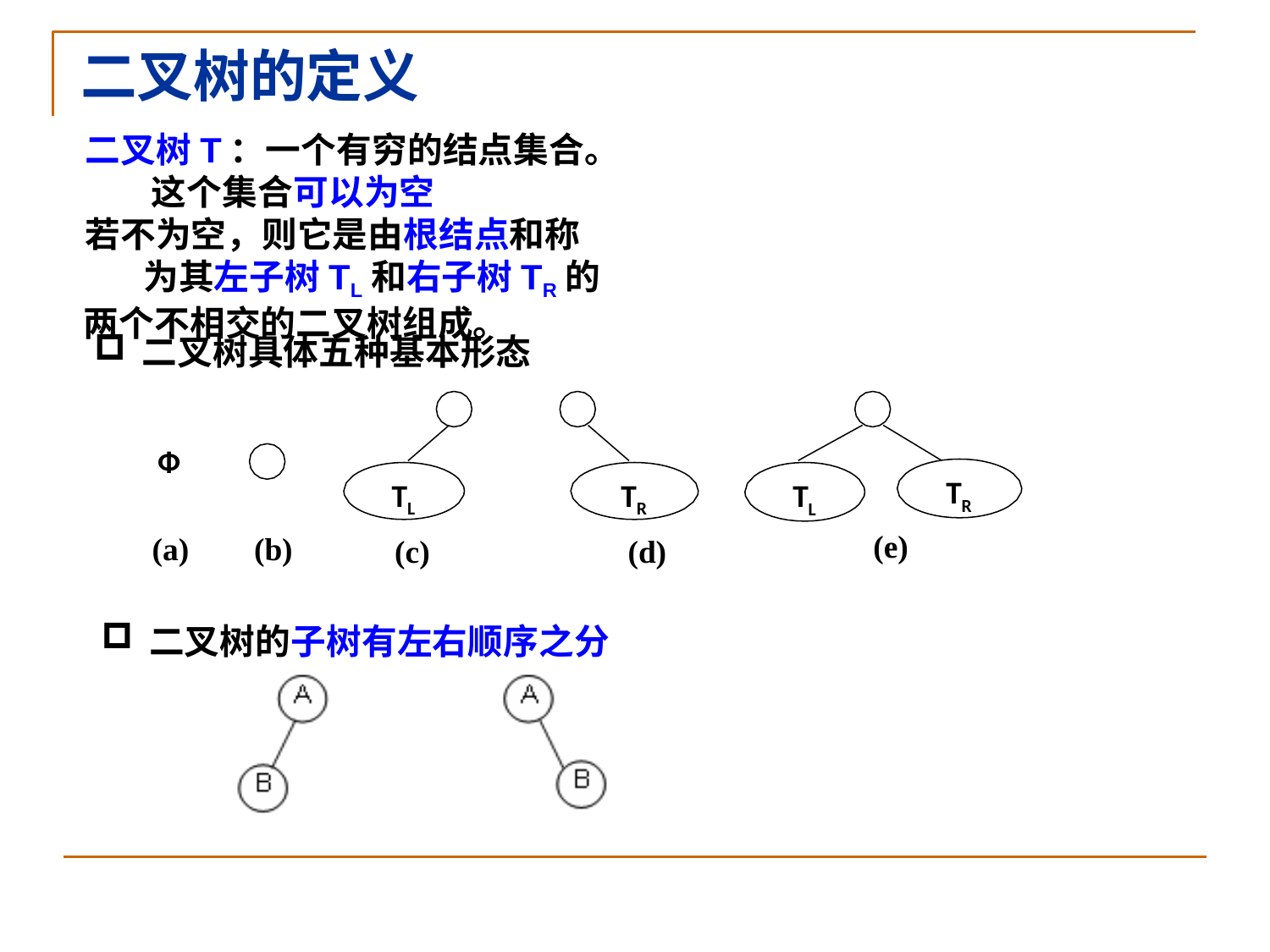

# 二叉树的定义
二叉树T：一个有穷的结点集合。 这个集合可以为空
若不为空，则它是由根结点和称为其左子树TL和右子树TR的
两个不相交的二叉树组成。
二叉树具体五种基本形态

Ф

(a)	(b)

TL
(c)
TR
(d)

TR
TL
(e)
二叉树的子树有左右顺序之分